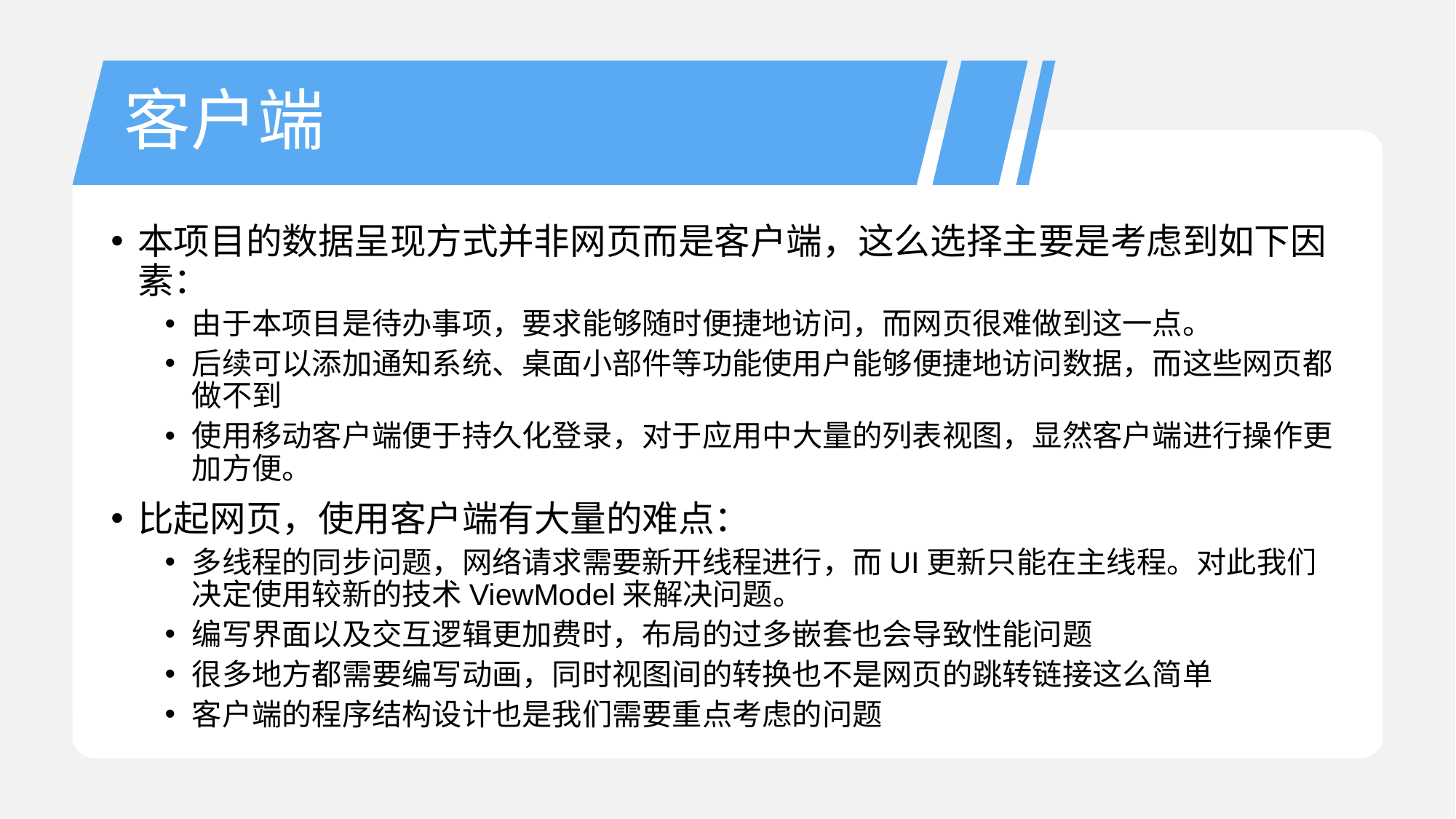

# 客户端
本项目的数据呈现方式并非网页而是客户端，这么选择主要是考虑到如下因素：
由于本项目是待办事项，要求能够随时便捷地访问，而网页很难做到这一点。
后续可以添加通知系统、桌面小部件等功能使用户能够便捷地访问数据，而这些网页都做不到
使用移动客户端便于持久化登录，对于应用中大量的列表视图，显然客户端进行操作更加方便。
比起网页，使用客户端有大量的难点：
多线程的同步问题，网络请求需要新开线程进行，而UI更新只能在主线程。对此我们决定使用较新的技术ViewModel来解决问题。
编写界面以及交互逻辑更加费时，布局的过多嵌套也会导致性能问题
很多地方都需要编写动画，同时视图间的转换也不是网页的跳转链接这么简单
客户端的程序结构设计也是我们需要重点考虑的问题